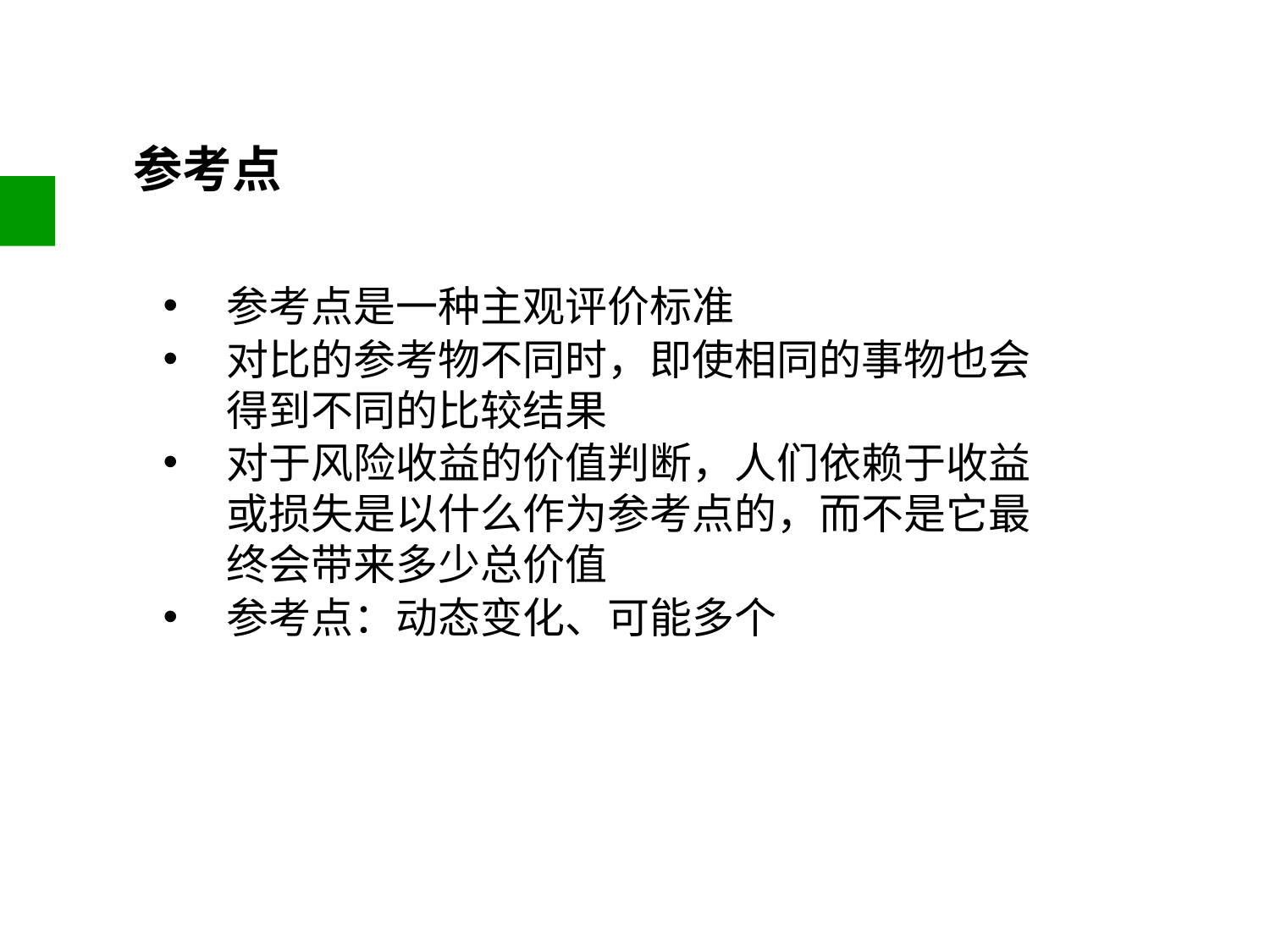

# 参考点

参考点是一种主观评价标准
对比的参考物不同时，即使相同的事物也会得到不同的比较结果
对于风险收益的价值判断，人们依赖于收益或损失是以什么作为参考点的，而不是它最终会带来多少总价值
参考点：动态变化、可能多个

22